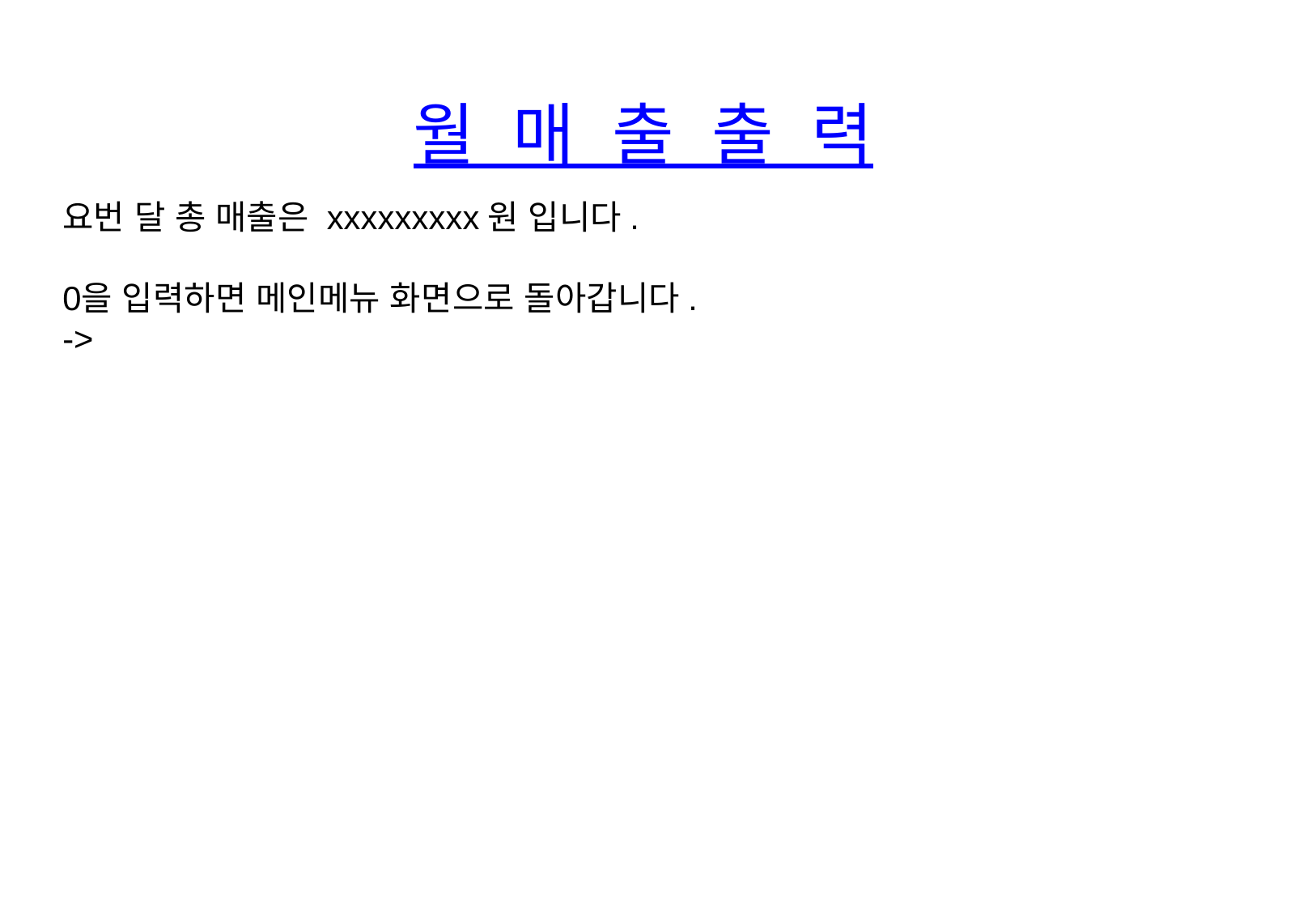

월  매  출  출  력
요번 달 총 매출은 xxxxxxxxx원 입니다.

0을 입력하면 메인메뉴 화면으로 돌아갑니다.
->